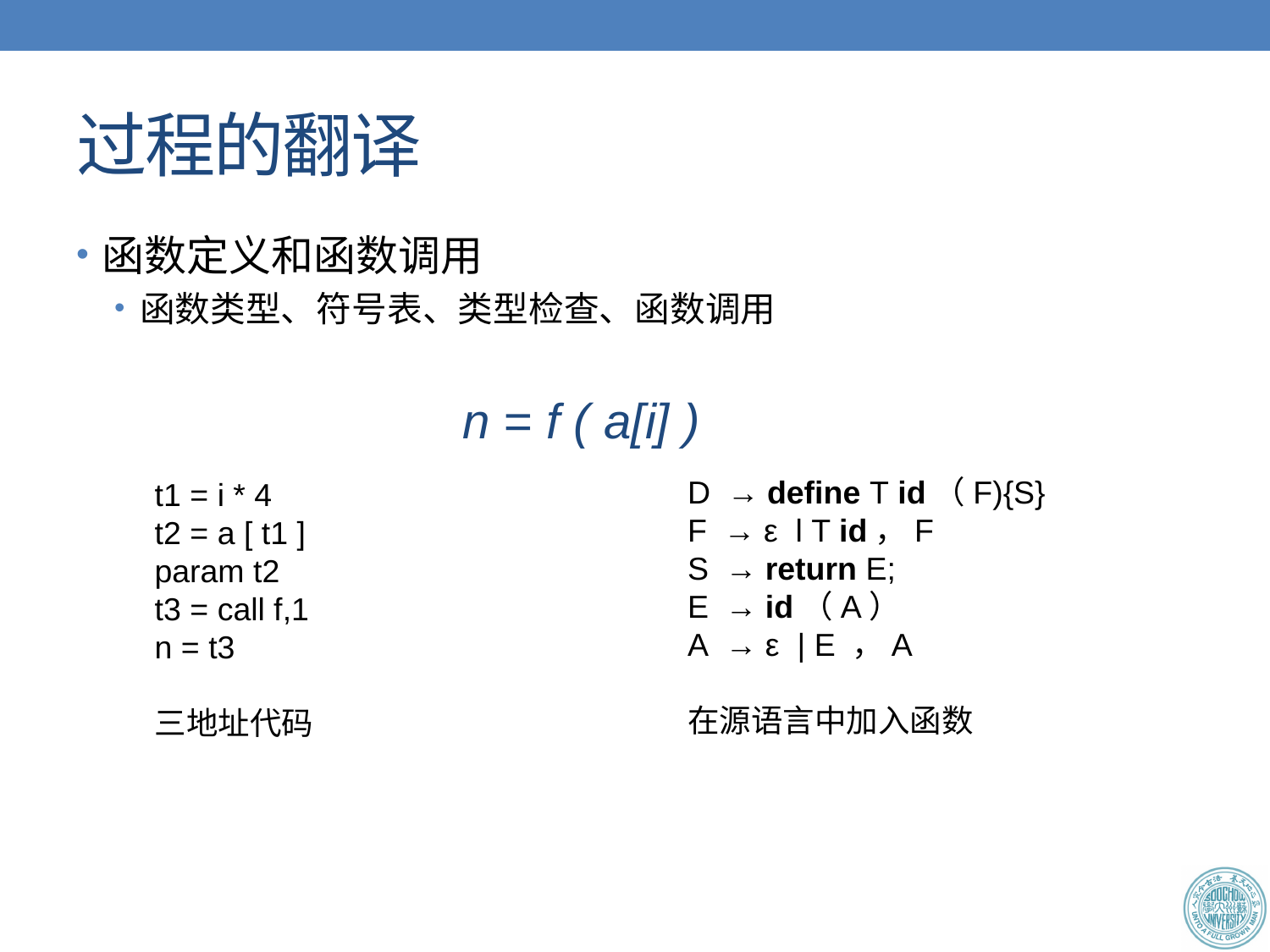

# 过程的翻译
函数定义和函数调用
函数类型、符号表、类型检查、函数调用
n = f ( a[i] )
D  → define T id（F){S}
F  → ε  l T id，F
S  → return E;
E  → id（A）
A  → ε  | E ，A

在源语言中加入函数
t1 = i * 4
t2 = a [ t1 ]
param t2
t3 = call f,1
n = t3

三地址代码